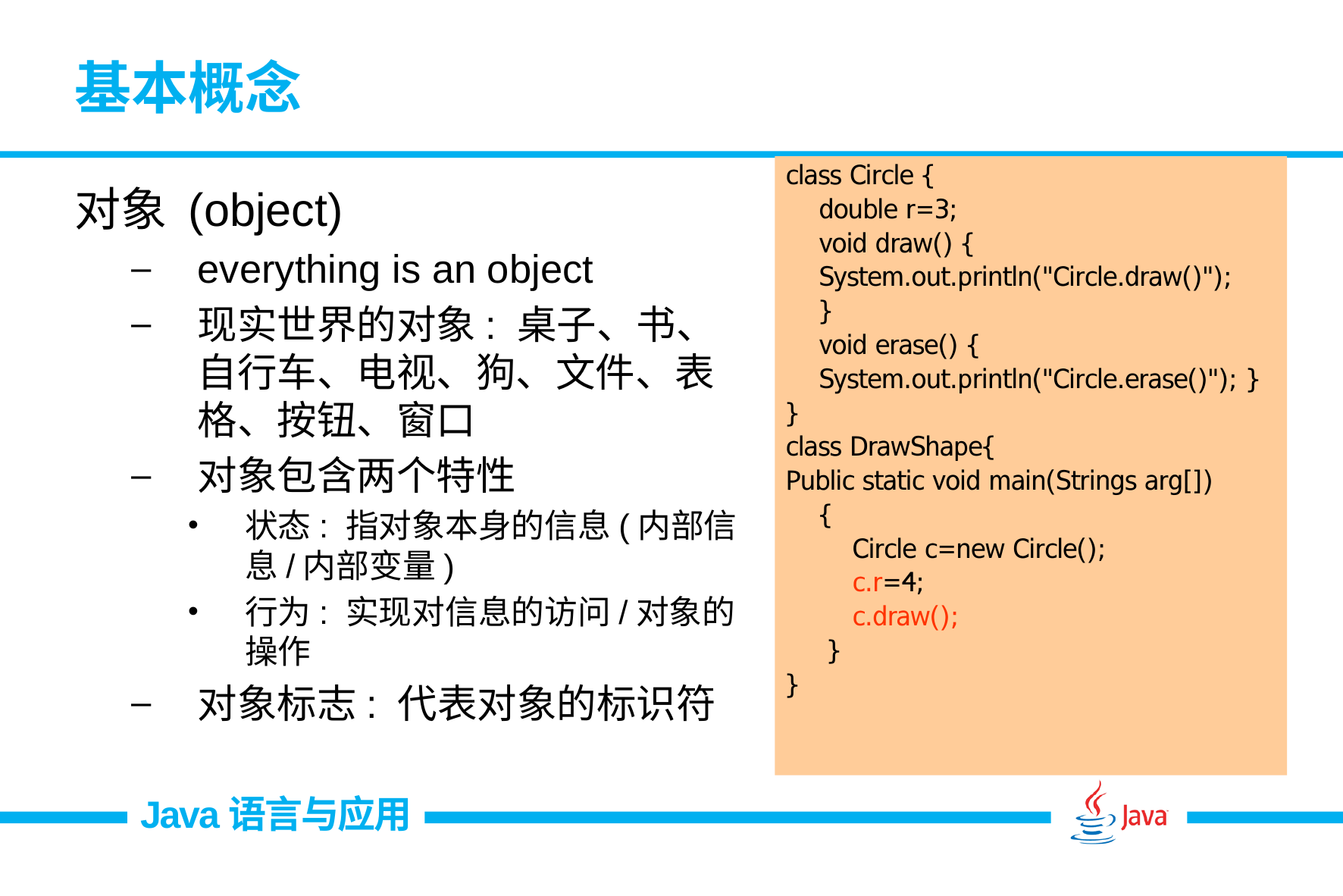

# 基本概念
class Circle {
    double r=3;
    void draw() {
    System.out.println("Circle.draw()");
    }
    void erase() {
    System.out.println("Circle.erase()"); }
}
class DrawShape{
Public static void main(Strings arg[])
    {
        Circle c=new Circle();
        c.r=4;
        c.draw();
     }
}
对象 (object)
everything is an object
现实世界的对象: 桌子、书、自行车、电视、狗、文件、表格、按钮、窗口
对象包含两个特性
状态: 指对象本身的信息(内部信息/内部变量)
行为: 实现对信息的访问/对象的操作
对象标志: 代表对象的标识符
8